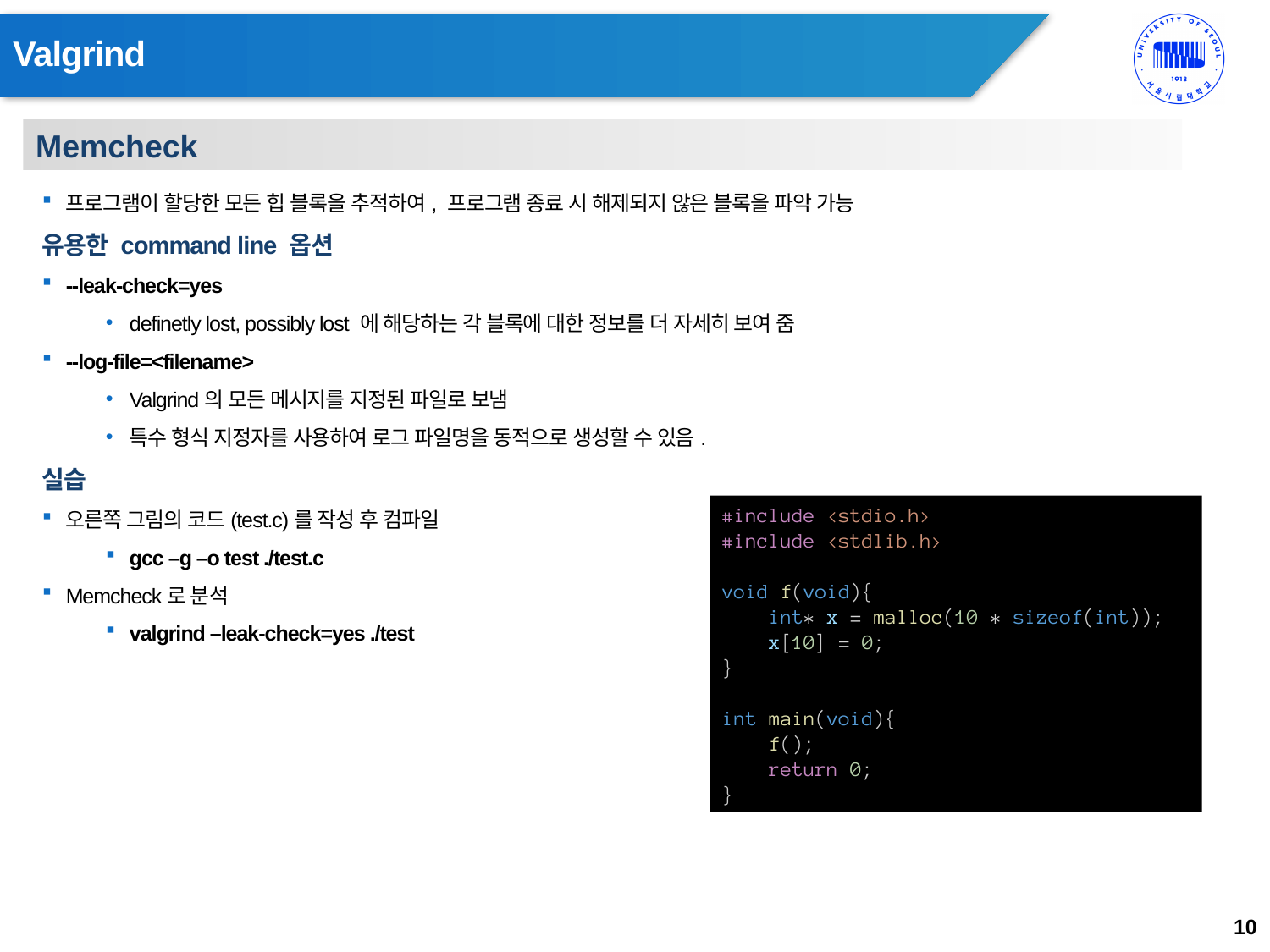

# Valgrind
Memcheck
프로그램이 할당한 모든 힙 블록을 추적하여, 프로그램 종료 시 해제되지 않은 블록을 파악 가능
유용한 command line 옵션
--leak-check=yes
definetly lost, possibly lost 에 해당하는 각 블록에 대한 정보를 더 자세히 보여 줌
--log-file=<filename>
Valgrind의 모든 메시지를 지정된 파일로 보냄
특수 형식 지정자를 사용하여 로그 파일명을 동적으로 생성할 수 있음.
실습
오른쪽 그림의 코드(test.c)를 작성 후 컴파일
gcc –g –o test ./test.c
Memcheck로 분석
valgrind –leak-check=yes ./test
오른쪽 그림의 코드에서 잘못된 부분
문제 1 (Memory error)
배열 인덱스는 0부터 시작하기 때문에, x[10]은 할당된 메모리
밖을 가리킴.
문제 2 (Memory leak)
x를 할당한 후 반환하지 않으면 프로그램이 종료되어도 메모리
공간을 차지함.
#include <stdio.h>
#include <stdlib.h>
void f(void){
    int* x = malloc(10 * sizeof(int));
    x[10] = 0;
}
int main(void){
    f();
    return 0;
}
10